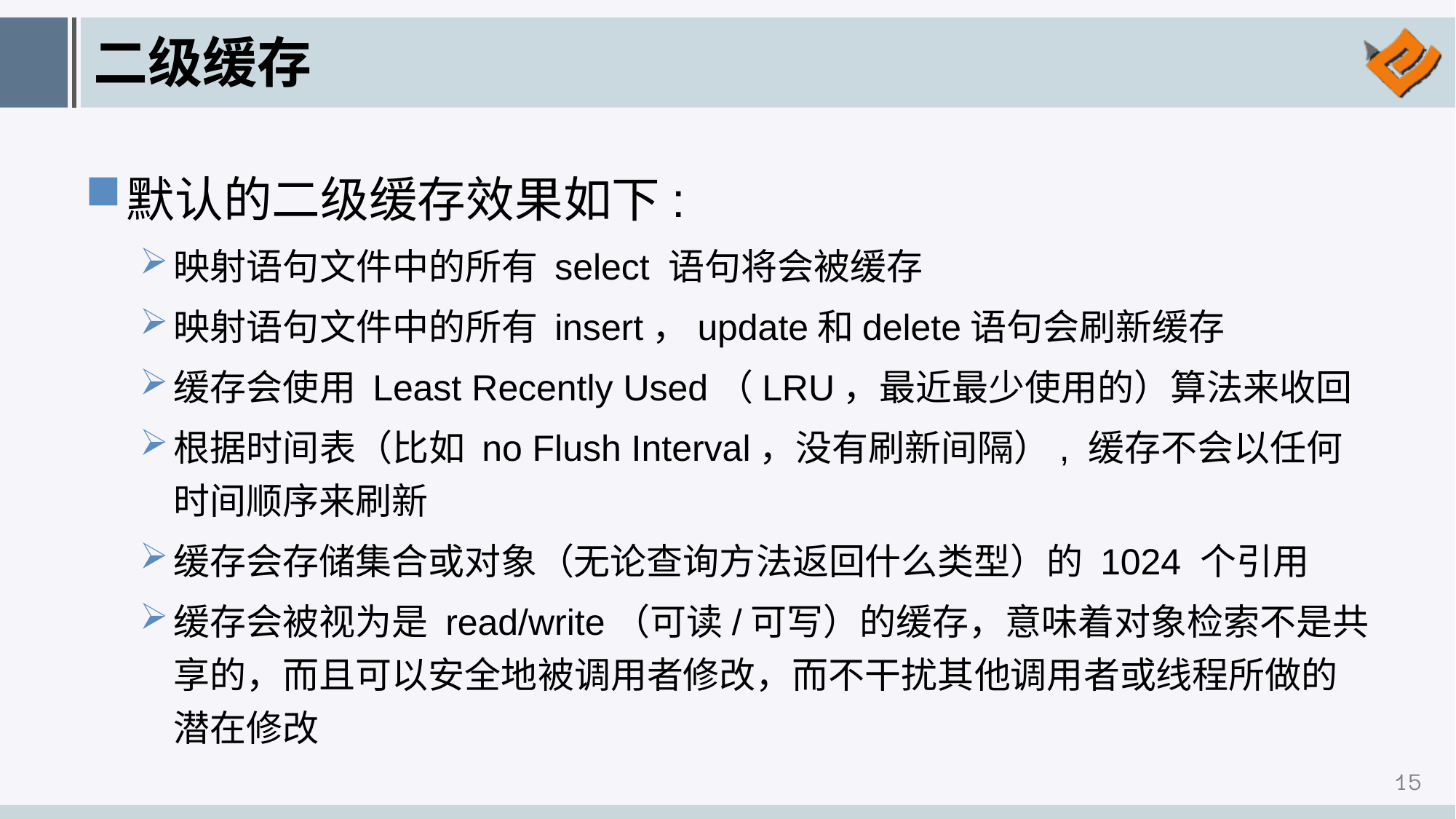

# 二级缓存
默认的二级缓存效果如下:
映射语句文件中的所有 select 语句将会被缓存
映射语句文件中的所有 insert，update和delete语句会刷新缓存
缓存会使用 Least Recently Used（LRU，最近最少使用的）算法来收回
根据时间表（比如 no Flush Interval，没有刷新间隔）, 缓存不会以任何时间顺序来刷新
缓存会存储集合或对象（无论查询方法返回什么类型）的 1024 个引用
缓存会被视为是 read/write（可读/可写）的缓存，意味着对象检索不是共享的，而且可以安全地被调用者修改，而不干扰其他调用者或线程所做的潜在修改